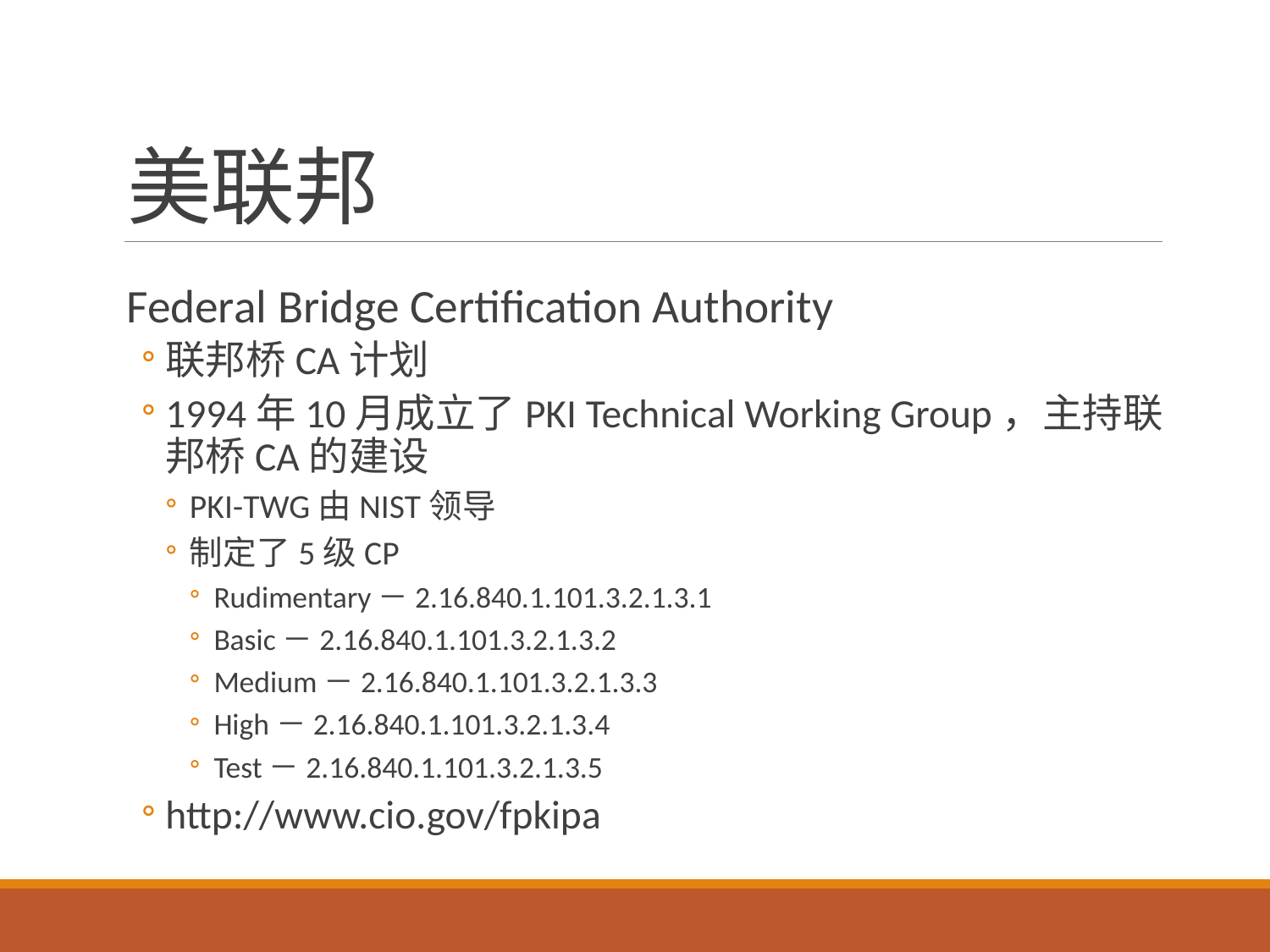

# 美联邦
Federal Bridge Certification Authority
联邦桥CA计划
1994年10月成立了PKI Technical Working Group，主持联邦桥CA的建设
PKI-TWG由NIST领导
制定了5级CP
Rudimentary－2.16.840.1.101.3.2.1.3.1
Basic－2.16.840.1.101.3.2.1.3.2
Medium－2.16.840.1.101.3.2.1.3.3
High－2.16.840.1.101.3.2.1.3.4
Test－2.16.840.1.101.3.2.1.3.5
http://www.cio.gov/fpkipa
106